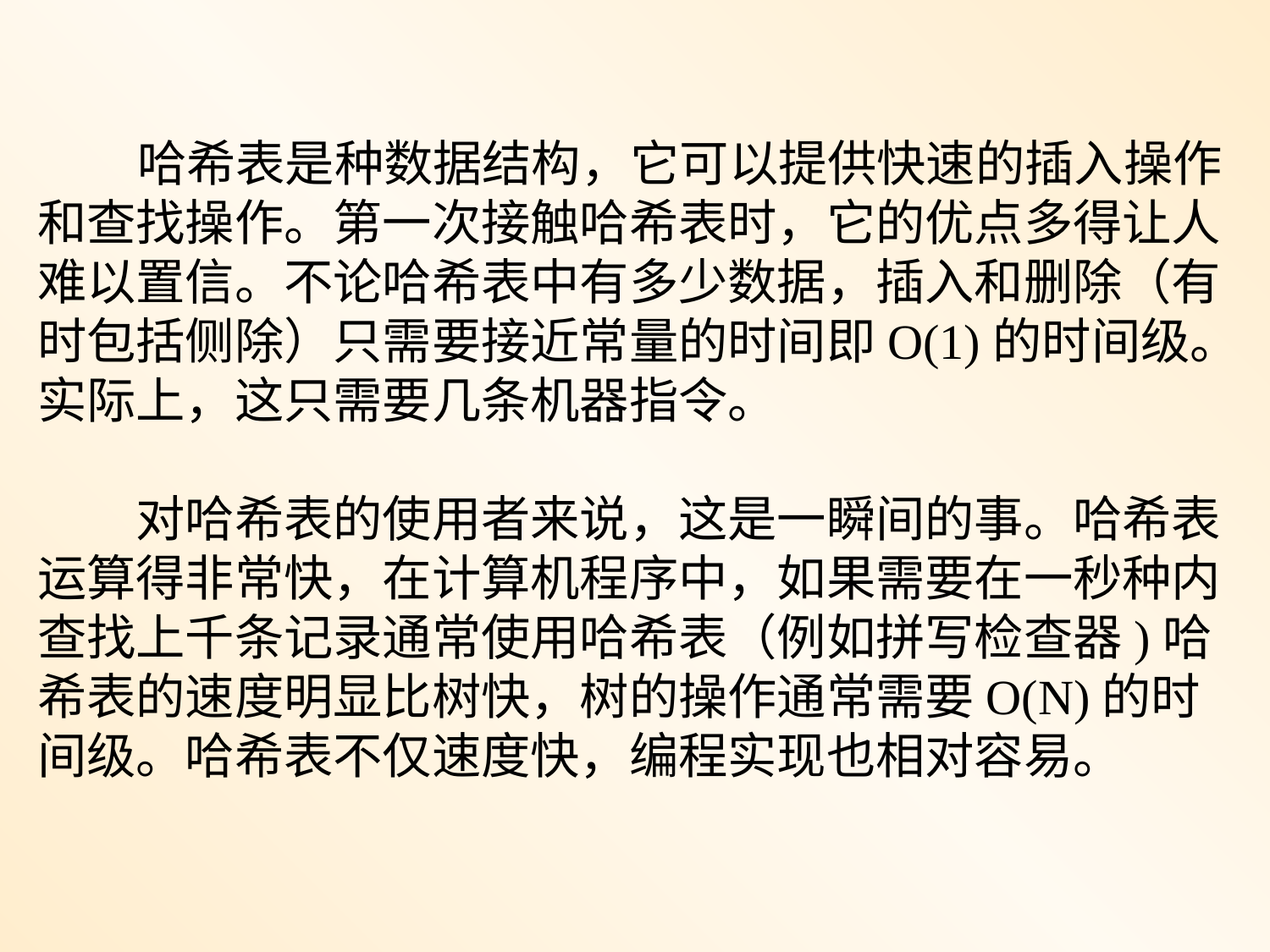

哈希表是种数据结构，它可以提供快速的插入操作和查找操作。第一次接触哈希表时，它的优点多得让人难以置信。不论哈希表中有多少数据，插入和删除（有时包括侧除）只需要接近常量的时间即O(1)的时间级。实际上，这只需要几条机器指令。

　　对哈希表的使用者来说，这是一瞬间的事。哈希表运算得非常快，在计算机程序中，如果需要在一秒种内查找上千条记录通常使用哈希表（例如拼写检查器)哈希表的速度明显比树快，树的操作通常需要O(N)的时间级。哈希表不仅速度快，编程实现也相对容易。